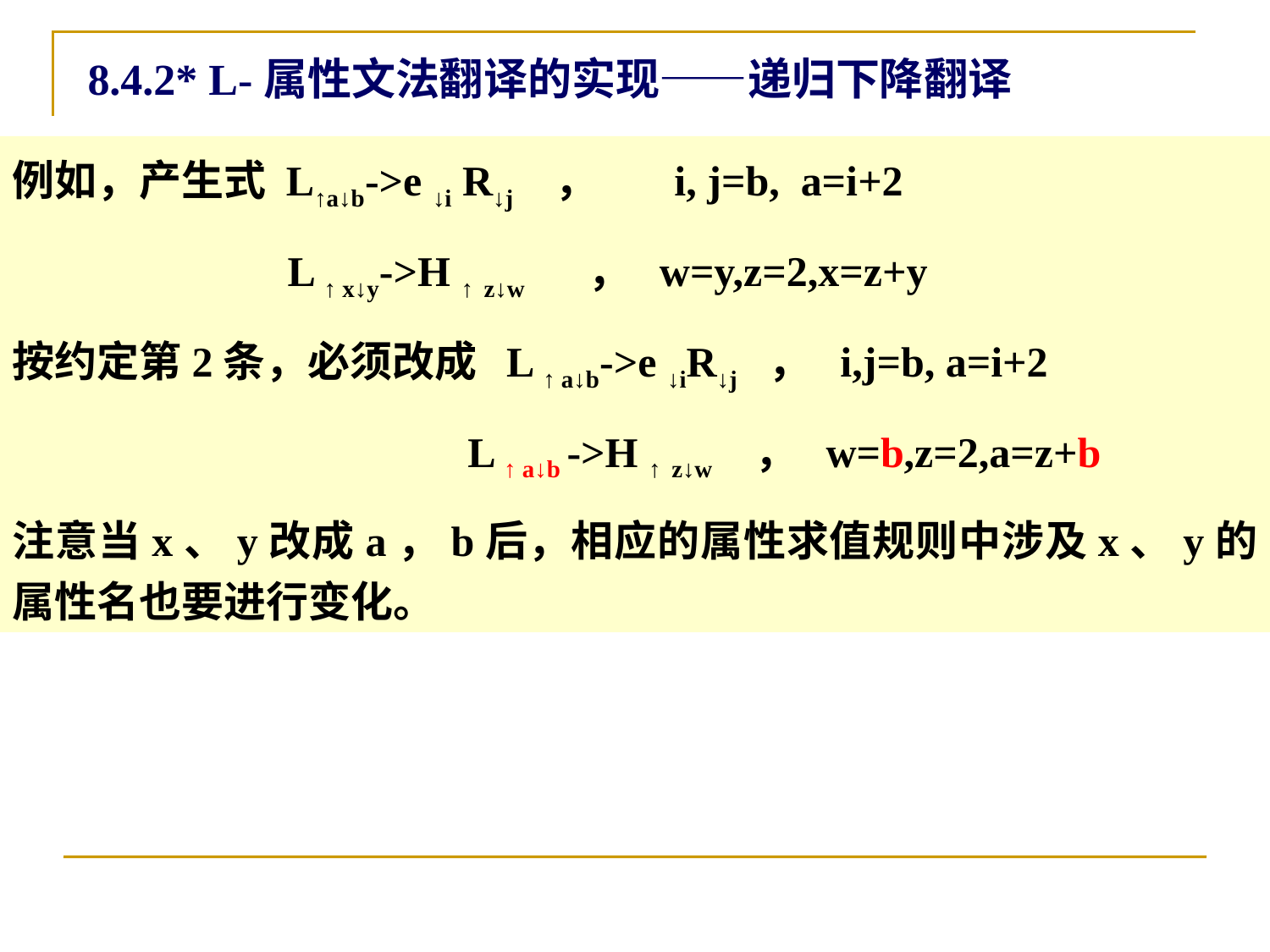

# 8.4.2* L-属性文法翻译的实现——递归下降翻译
例如，产生式 L↑a↓b->e ↓i R↓j   ，       i, j=b,  a=i+2
                          L ↑ x↓y->H ↑ z↓w     ，  w=y,z=2,x=z+y
按约定第2条，必须改成  L ↑ a↓b->e ↓iR↓j  ，  i,j=b, a=i+2
                                           L ↑ a↓b ->H ↑ z↓w   ，  w=b,z=2,a=z+b
注意当x、y改成a，b后，相应的属性求值规则中涉及x、y的属性名也要进行变化。
57